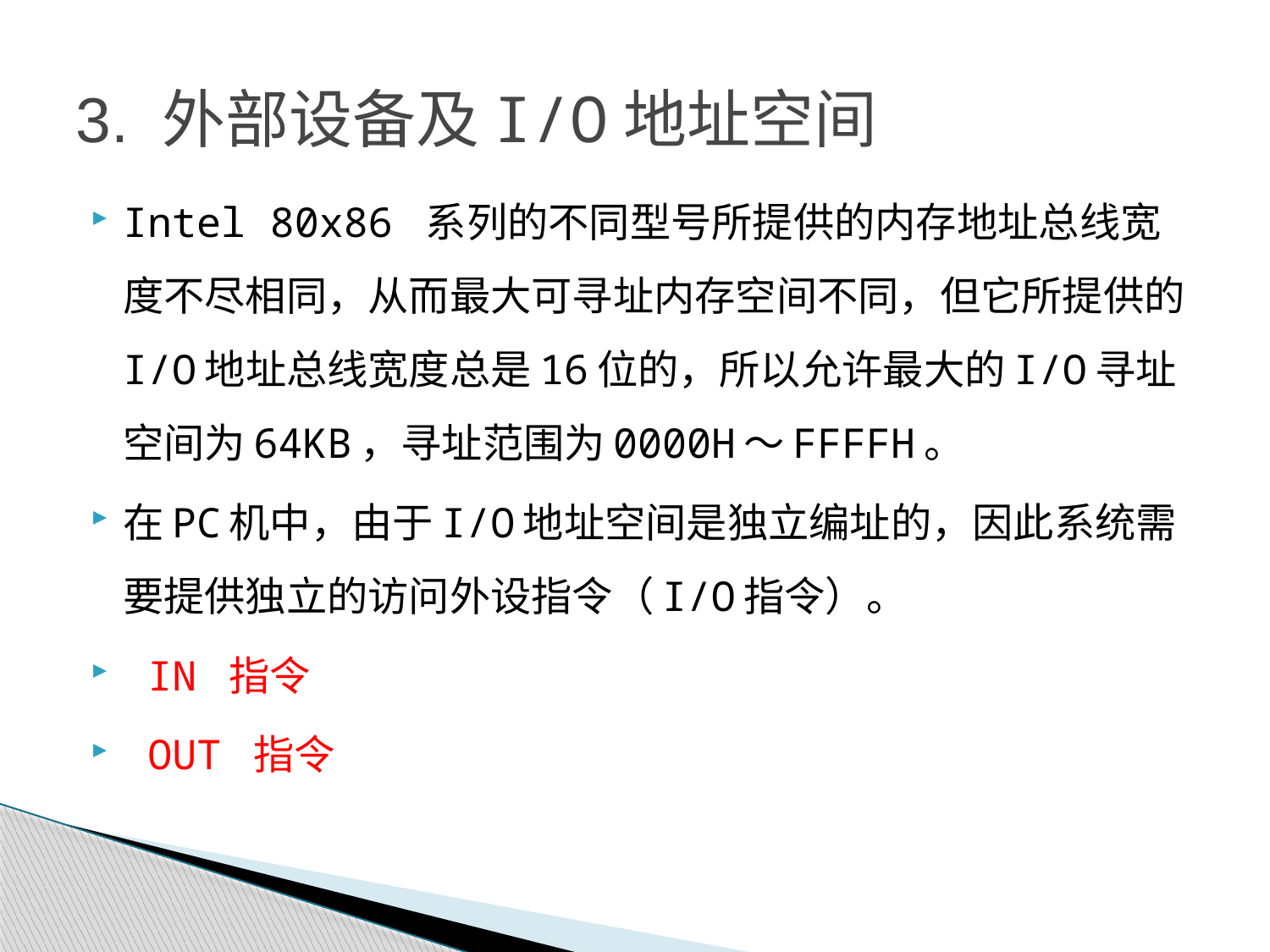

# 3. 外部设备及I/O地址空间
Intel 80x86 系列的不同型号所提供的内存地址总线宽度不尽相同，从而最大可寻址内存空间不同，但它所提供的I/O地址总线宽度总是16位的，所以允许最大的I/O寻址空间为64KB，寻址范围为0000H～FFFFH。
在PC机中，由于I/O地址空间是独立编址的，因此系统需要提供独立的访问外设指令（I/O指令）。
 IN 指令
 OUT 指令